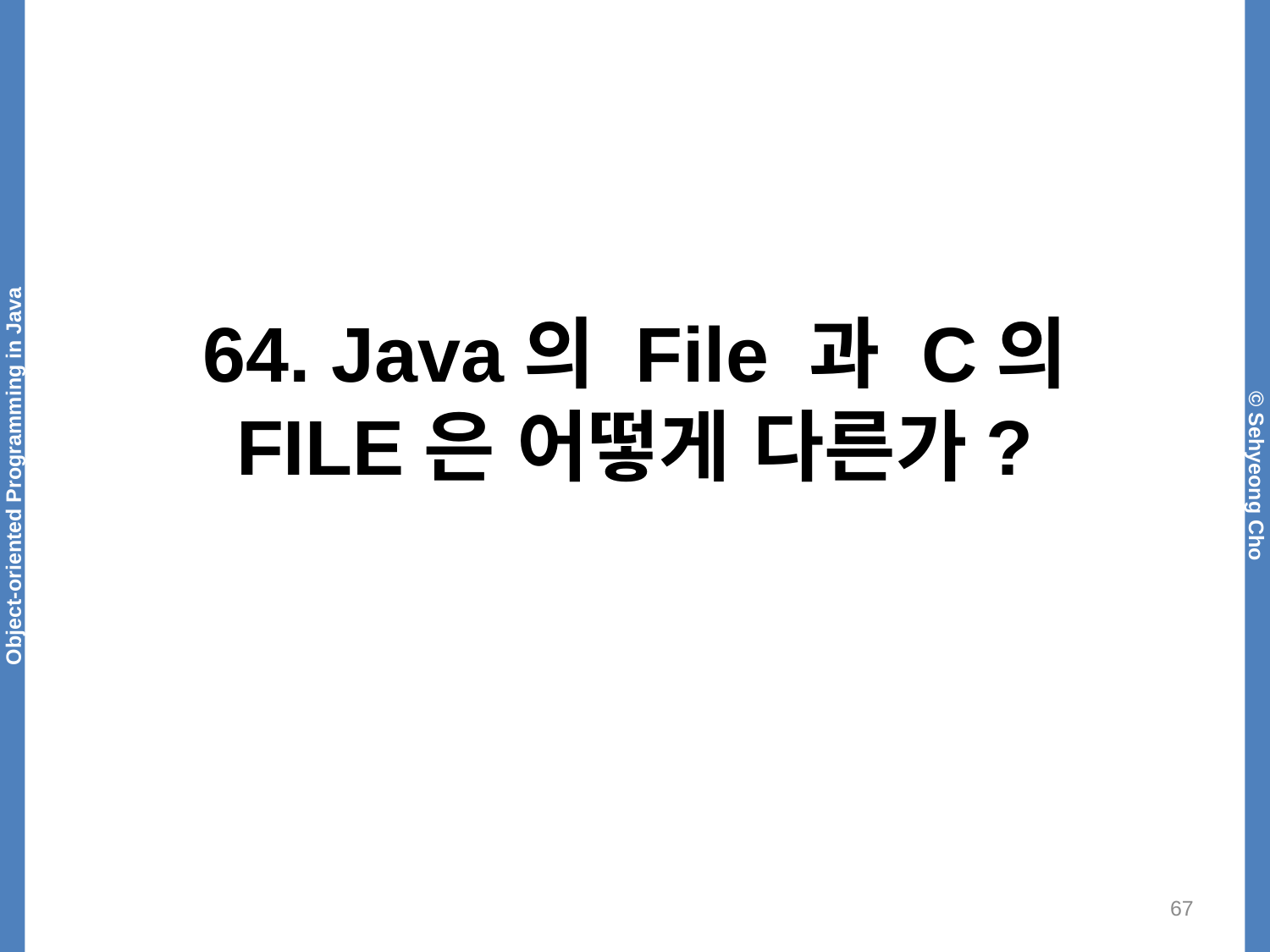

# 64. Java의 File 과 C의 FILE은 어떻게 다른가?

67